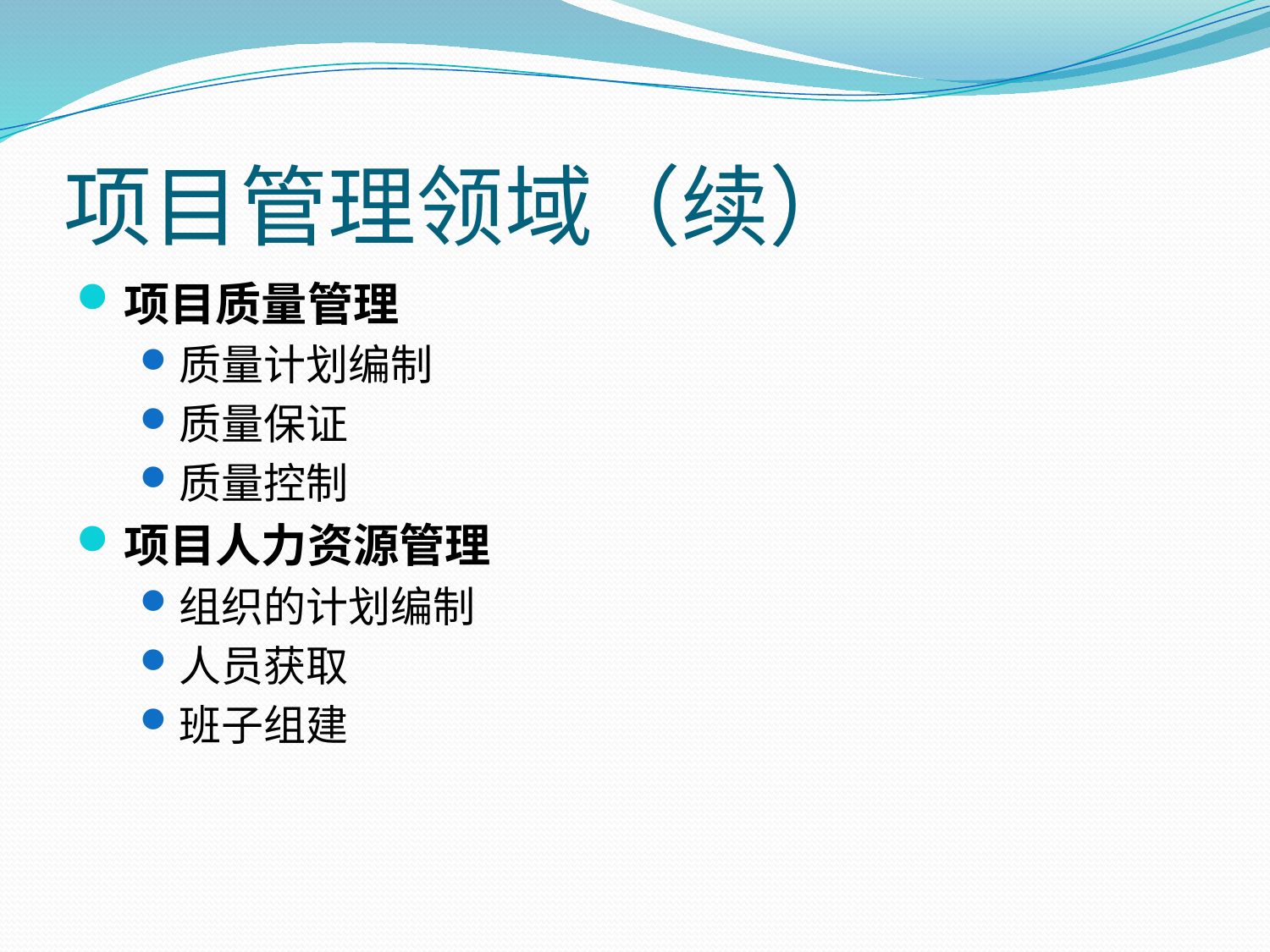

# 项目管理领域（续）
项目质量管理
质量计划编制
质量保证
质量控制
项目人力资源管理
组织的计划编制
人员获取
班子组建